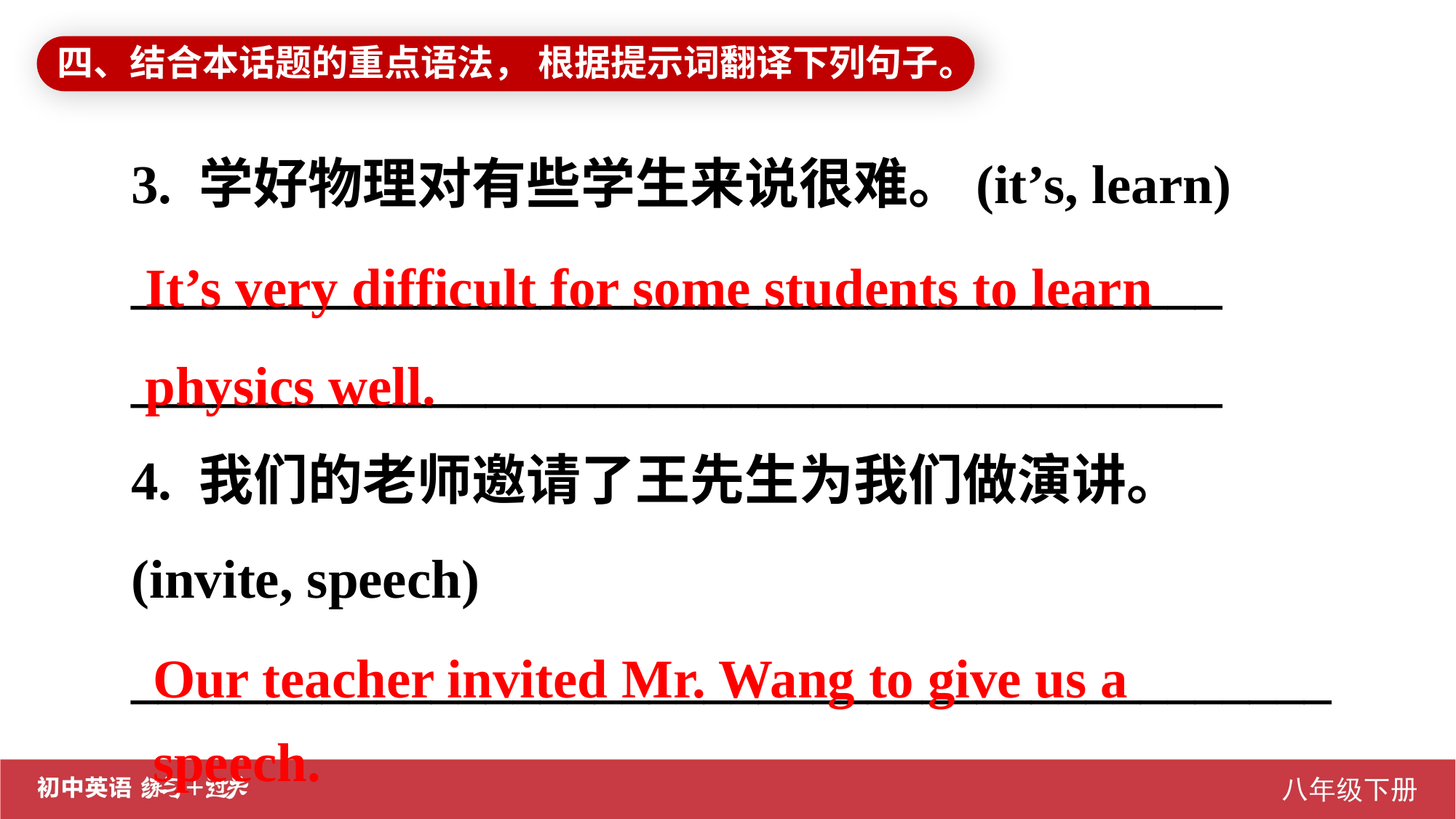

四、结合本话题的重点语法， 根据提示词翻译下列句子。

3. 学好物理对有些学生来说很难。(it’s, learn)
________________________________________
________________________________________
4. 我们的老师邀请了王先生为我们做演讲。(invite, speech)
____________________________________________
It’s very difficult for some students to learn physics well.
Our teacher invited Mr. Wang to give us a speech.